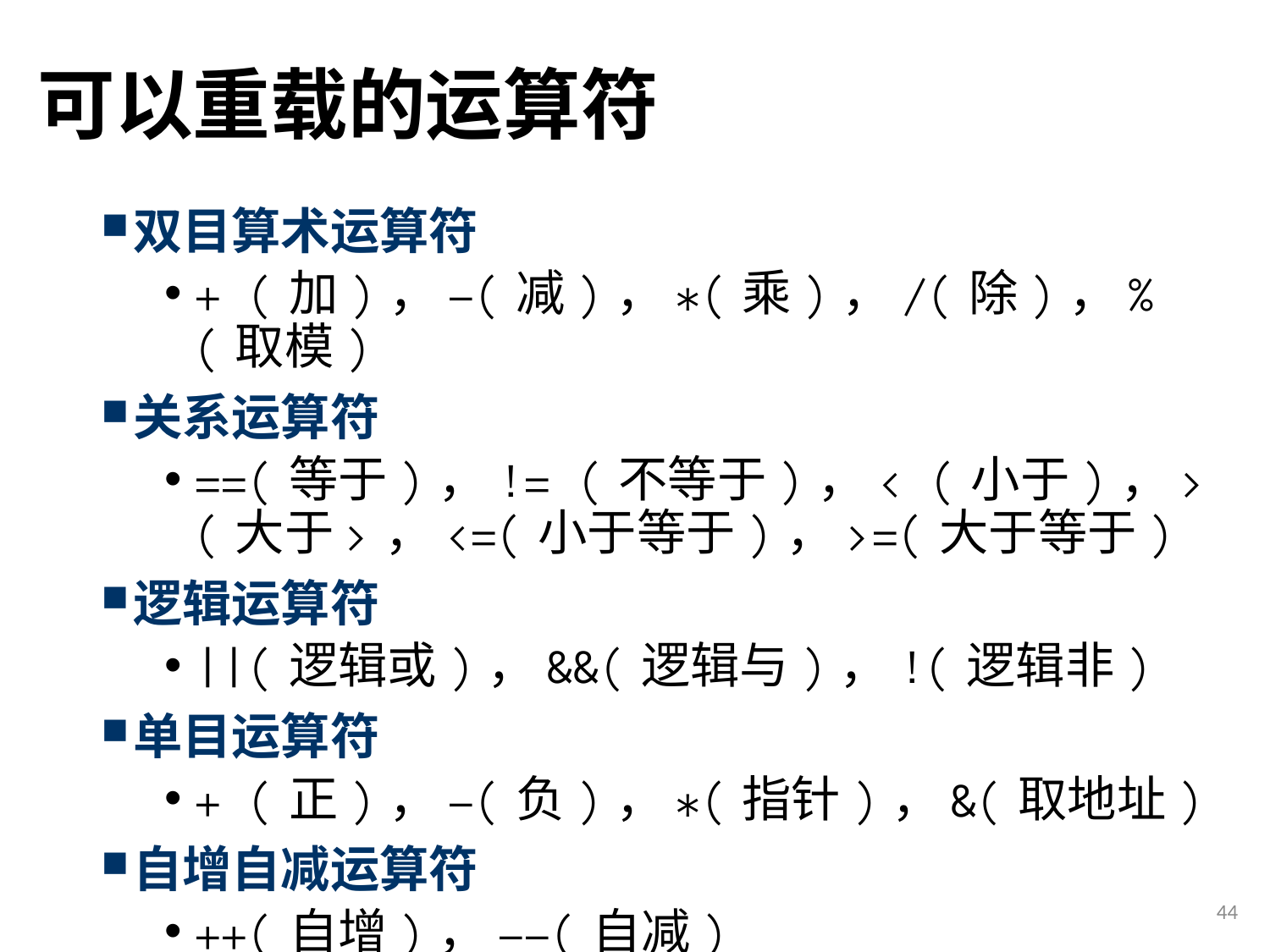

# 可以重载的运算符
双目算术运算符
+ (加)，-(减)，*(乘)，/(除)，% (取模)
关系运算符
==(等于)，!= (不等于)，< (小于)，> (大于>，<=(小于等于)，>=(大于等于)
逻辑运算符
||(逻辑或)，&&(逻辑与)，!(逻辑非)
单目运算符
+ (正)，-(负)，*(指针)，&(取地址)
自增自减运算符
++(自增)，--(自减)
44